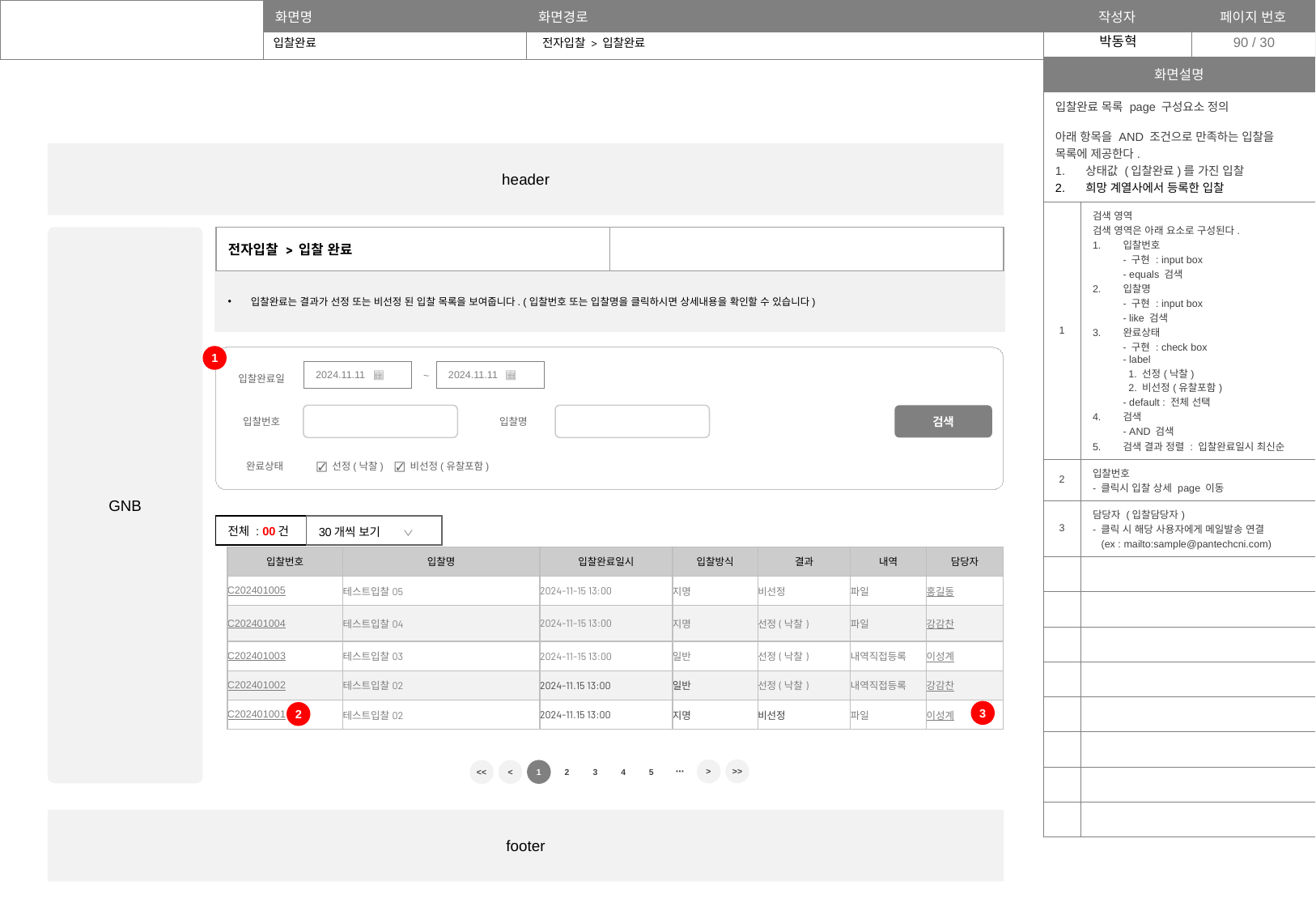

90

입찰완료
전자입찰 > 입찰완료
| 화면설명 |  |
| --- | --- |
| 입찰완료 목록 page 구성요소 정의 아래 항목을 AND 조건으로 만족하는 입찰을 목록에 제공한다. 상태값 (입찰완료)를 가진 입찰 희망 계열사에서 등록한 입찰 |  |
| 1 | 검색 영역 검색 영역은 아래 요소로 구성된다. 입찰번호 - 구현 : input box - equals 검색 입찰명 - 구현 : input box - like 검색 완료상태 - 구현 : check box - label 1. 선정(낙찰) 2. 비선정(유찰포함) - default : 전체 선택 검색 - AND 검색 검색 결과 정렬 : 입찰완료일시 최신순 |
| 2 | 입찰번호 - 클릭시 입찰 상세 page 이동 |
| 3 | 담당자 (입찰담당자) - 클릭 시 해당 사용자에게 메일발송 연결 (ex : mailto:sample@pantechcni.com) |
|  |  |
|  |  |
|  |  |
|  |  |
|  |  |
|  |  |
|  |  |
|  |  |
header
GNB
| 전자입찰 > 입찰 완료 |  |
| --- | --- |
입찰완료는 결과가 선정 또는 비선정 된 입찰 목록을 보여줍니다. (입찰번호 또는 입찰명을 클릭하시면 상세내용을 확인할 수 있습니다)
1

2024.11.11   📅
2024.11.11   📅
~
입찰완료일
입찰번호

입찰명

검색
완료상태
☑️ 선정(낙찰)    ☑️ 비선정(유찰포함)
| 전체 : 00건 | 30개씩 보기 ⌵ |
| --- | --- |
| 입찰번호 | 입찰명 | 입찰완료일시 | 입찰방식 | 결과 | 내역 | 담당자 |
| --- | --- | --- | --- | --- | --- | --- |
| C202401005 | 테스트입찰05 | 2024-11-15 13:00 | 지명 | 비선정 | 파일 | 홍길동 |
| C202401004 | 테스트입찰04 | 2024-11-15 13:00 | 지명 | 선정(낙찰) | 파일 | 강감찬 |
| C202401003 | 테스트입찰03 | 2024-11-15 13:00 | 일반 | 선정(낙찰) | 내역직접등록 | 이성계 |
| C202401002 | 테스트입찰02 | 2024-11.15 13:00 | 일반 | 선정(낙찰) | 내역직접등록 | 강감찬 |
| C202401001 | 테스트입찰02 | 2024-11.15 13:00 | 지명 | 비선정 | 파일 | 이성계 |
3
2
>>
⋯
>
3
4
5
<
1
2
<<
footer